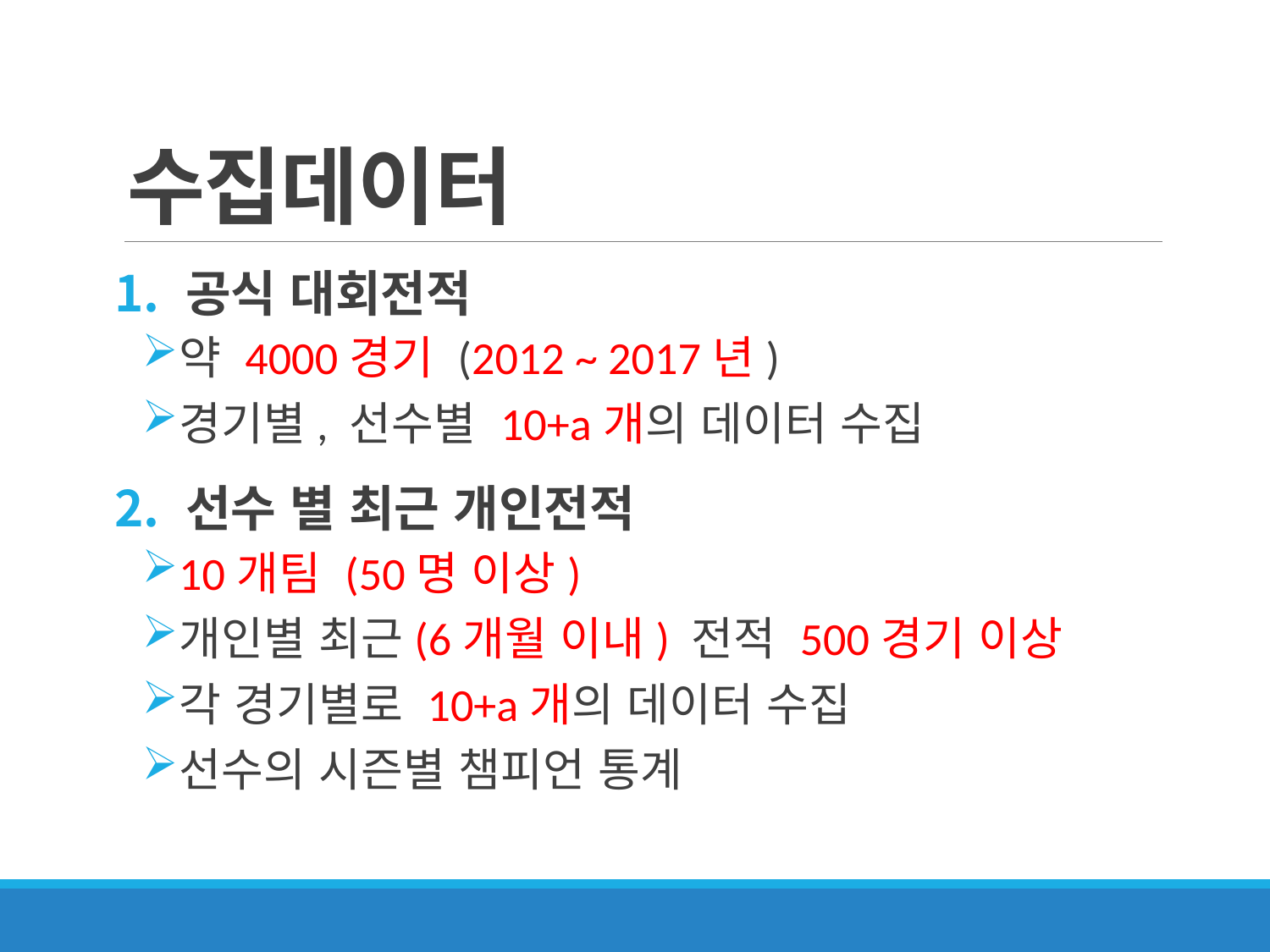

# 수집데이터
공식 대회전적
약 4000경기 (2012 ~ 2017년)
경기별, 선수별 10+a개의 데이터 수집
선수 별 최근 개인전적
10개팀 (50명 이상)
개인별 최근(6개월 이내) 전적 500경기 이상
각 경기별로 10+a개의 데이터 수집
선수의 시즌별 챔피언 통계